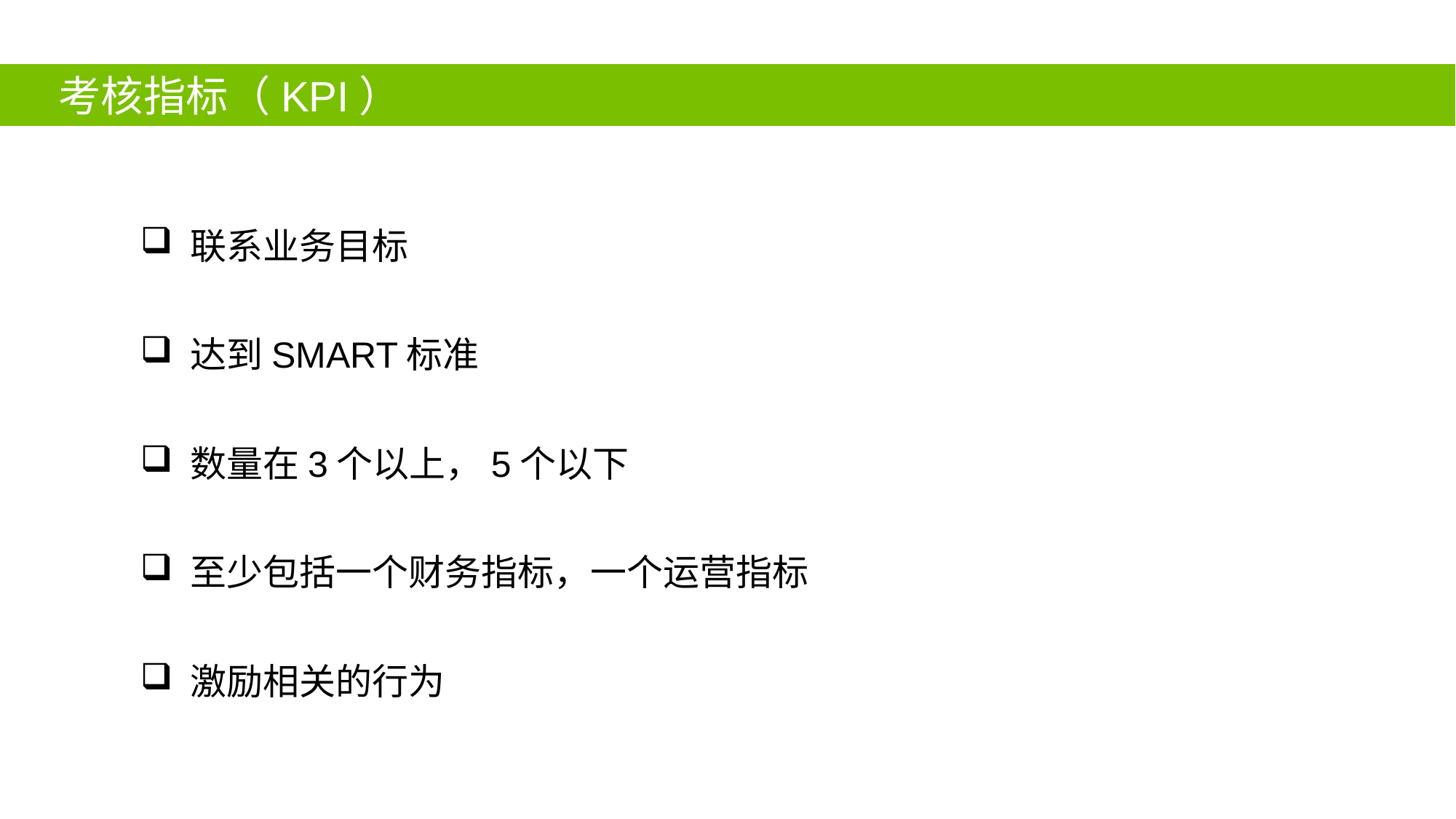

考核指标（KPI）
 联系业务目标

 达到SMART标准

 数量在3个以上，5个以下

 至少包括一个财务指标，一个运营指标

 激励相关的行为